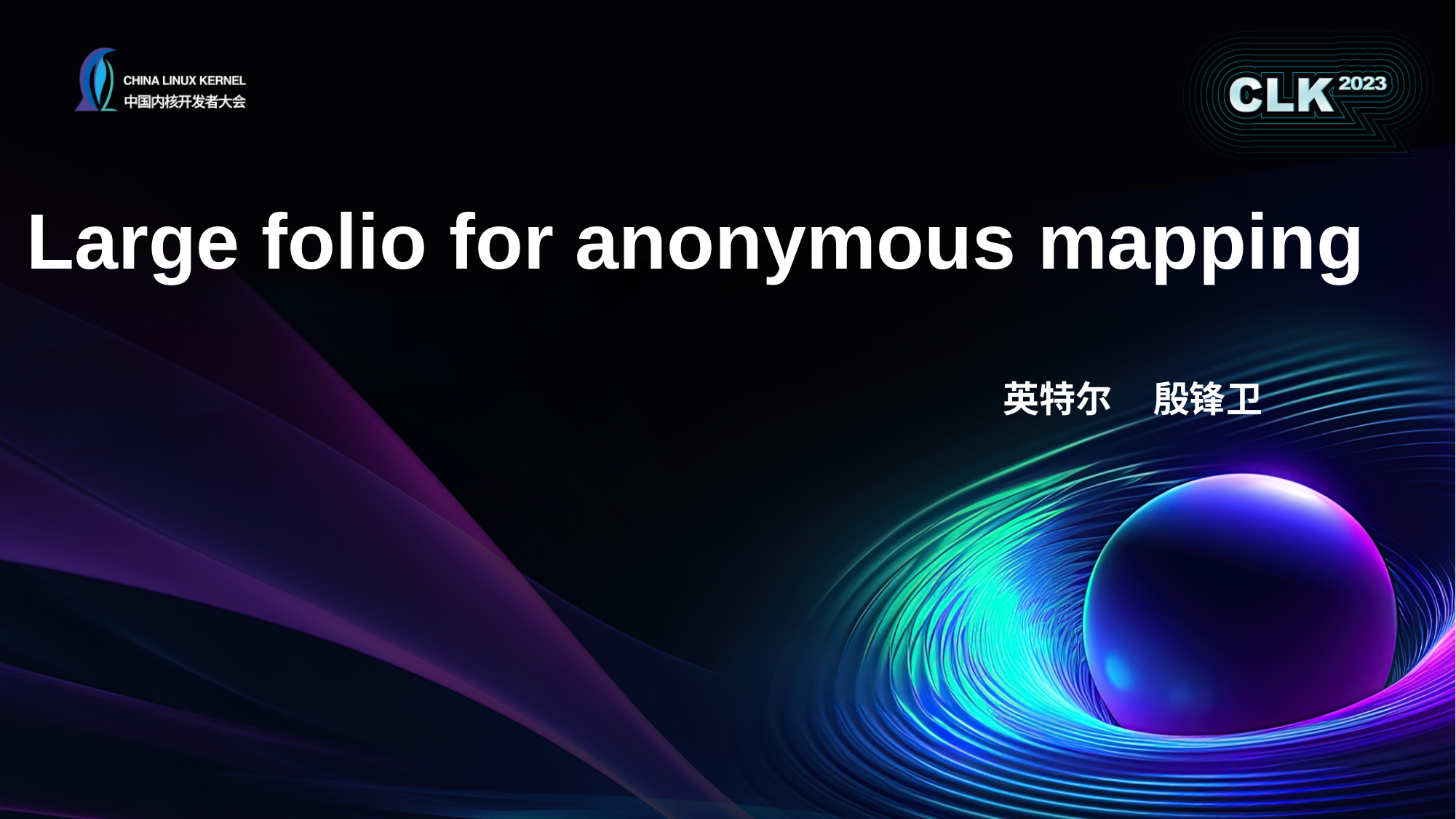

# Large folio for anonymous mapping
英特尔     殷锋卫